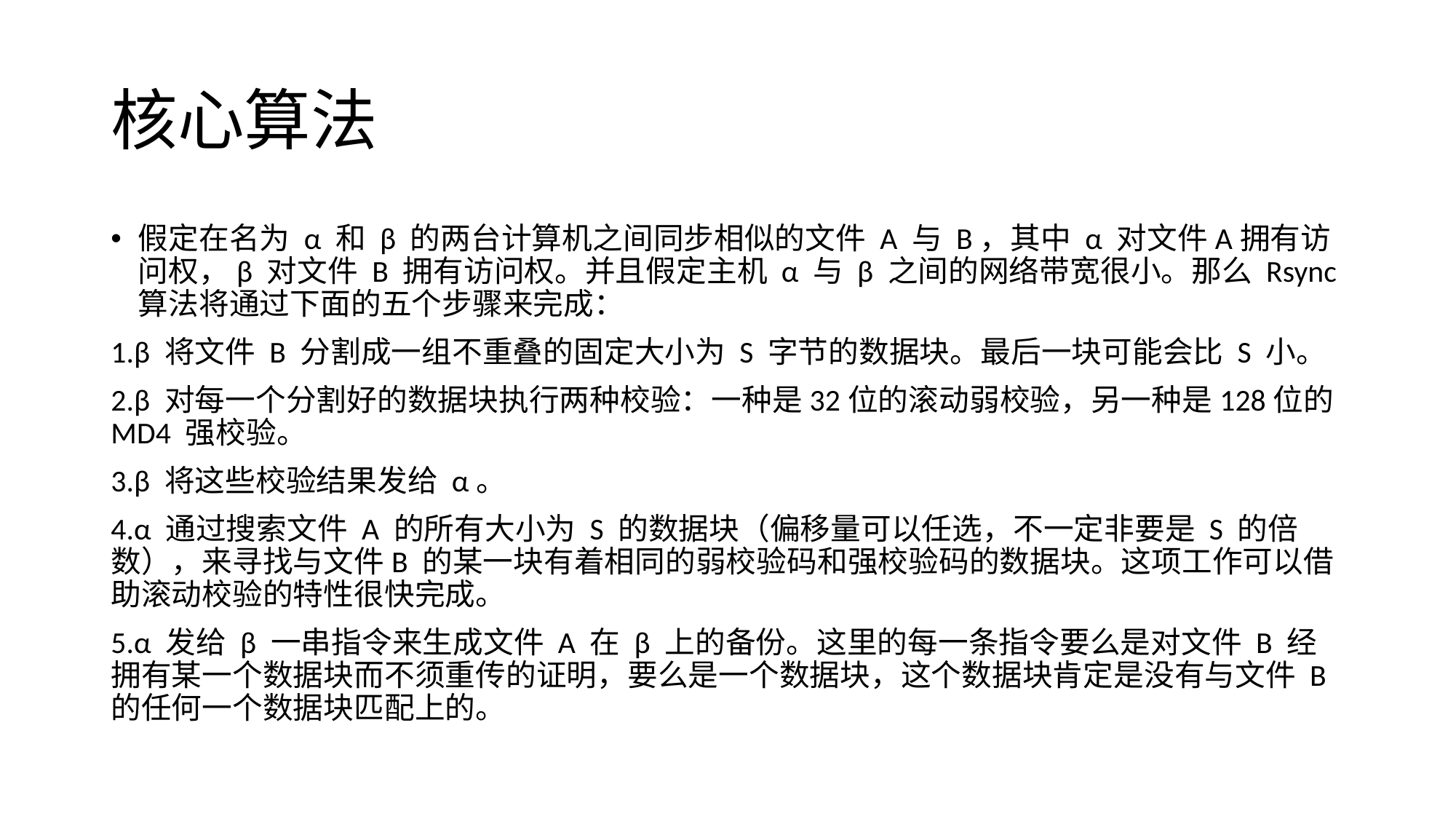

# 核心算法
假定在名为 α 和 β 的两台计算机之间同步相似的文件 A 与 B，其中 α 对文件A拥有访问权，β 对文件 B 拥有访问权。并且假定主机 α 与 β 之间的网络带宽很小。那么 Rsync 算法将通过下面的五个步骤来完成：
1.β 将文件 B 分割成一组不重叠的固定大小为 S 字节的数据块。最后一块可能会比 S 小。
2.β 对每一个分割好的数据块执行两种校验：一种是32位的滚动弱校验，另一种是128位的 MD4 强校验。
3.β 将这些校验结果发给 α。
4.α 通过搜索文件 A 的所有大小为 S 的数据块（偏移量可以任选，不一定非要是 S 的倍数），来寻找与文件B 的某一块有着相同的弱校验码和强校验码的数据块。这项工作可以借助滚动校验的特性很快完成。
5.α 发给 β 一串指令来生成文件 A 在 β 上的备份。这里的每一条指令要么是对文件 B 经拥有某一个数据块而不须重传的证明，要么是一个数据块，这个数据块肯定是没有与文件 B 的任何一个数据块匹配上的。